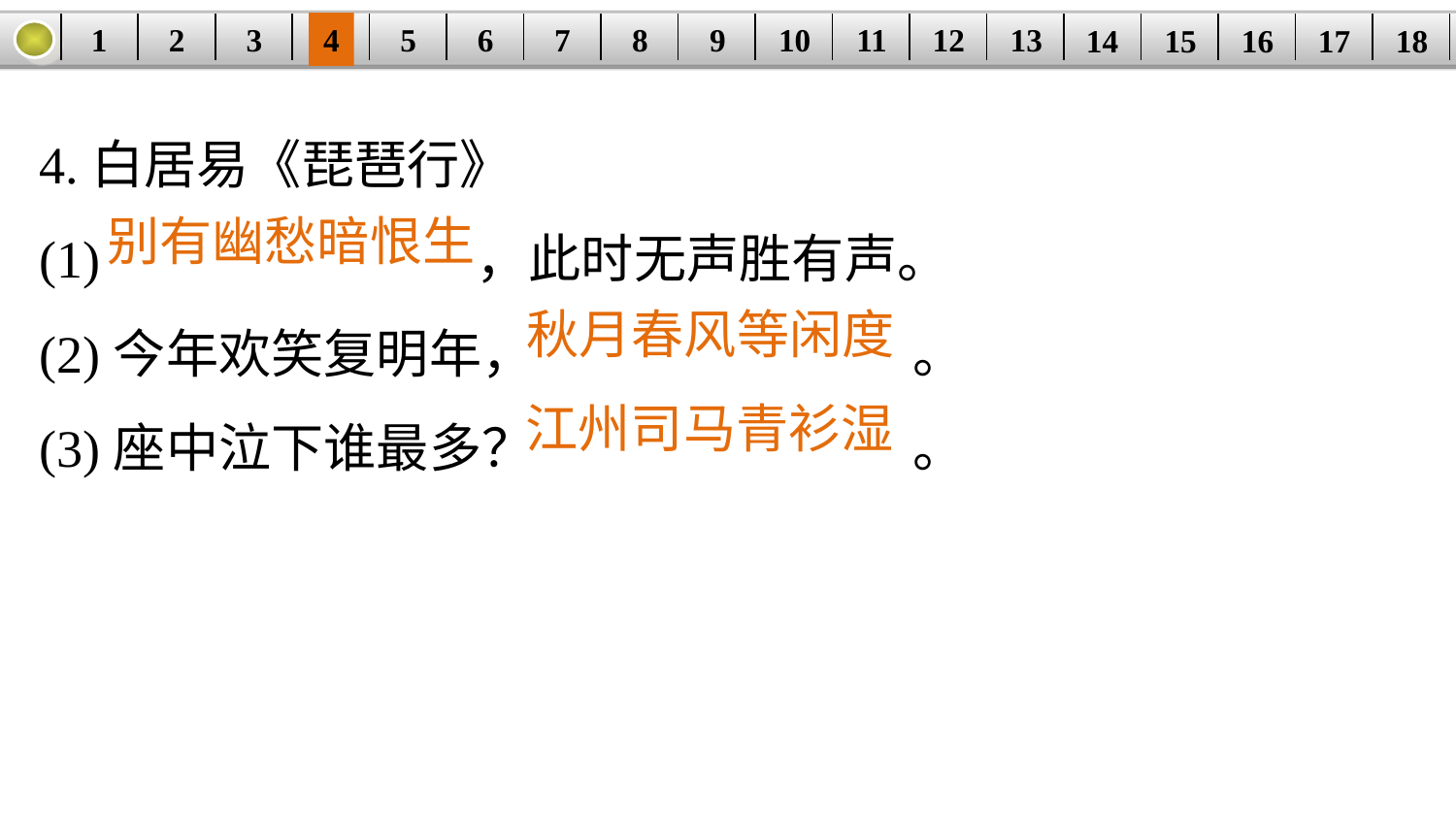

1
2
3
4
5
6
7
8
9
10
11
12
13
14
15
16
17
18
|  |  |  |  |  |  |  |  |  |  |  |  |  |  |  |  |  |  |
| --- | --- | --- | --- | --- | --- | --- | --- | --- | --- | --- | --- | --- | --- | --- | --- | --- | --- |

4.白居易《琵琶行》
(1)			，此时无声胜有声。
(2)今年欢笑复明年，			。
(3)座中泣下谁最多？			。
别有幽愁暗恨生
秋月春风等闲度
江州司马青衫湿